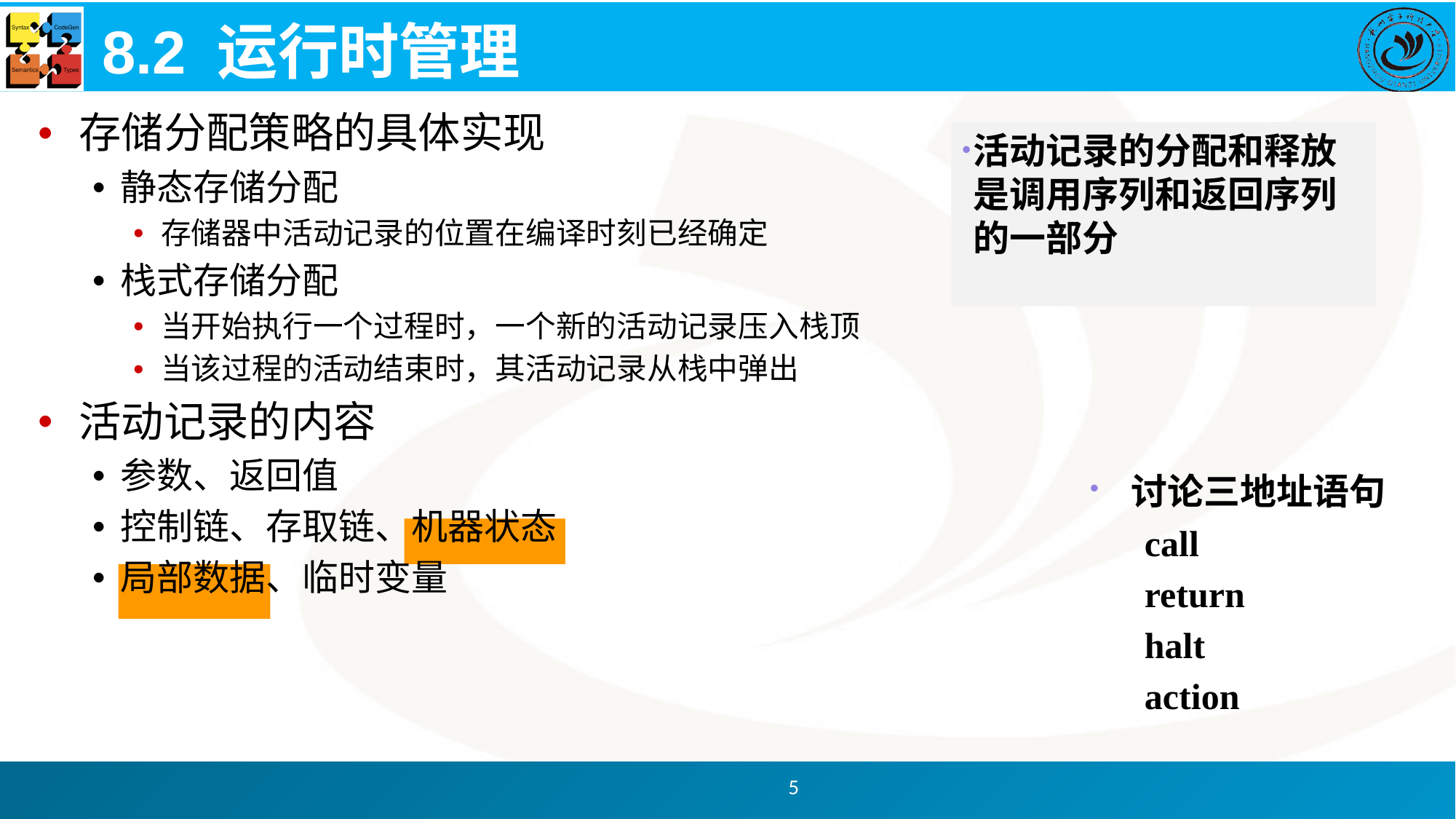

# 8.2 运行时管理
存储分配策略的具体实现
静态存储分配
存储器中活动记录的位置在编译时刻已经确定
栈式存储分配
当开始执行一个过程时，一个新的活动记录压入栈顶
当该过程的活动结束时，其活动记录从栈中弹出
活动记录的内容
参数、返回值
控制链、存取链、机器状态
局部数据、临时变量
活动记录的分配和释放是调用序列和返回序列的一部分
讨论三地址语句
call
return
halt
action

5